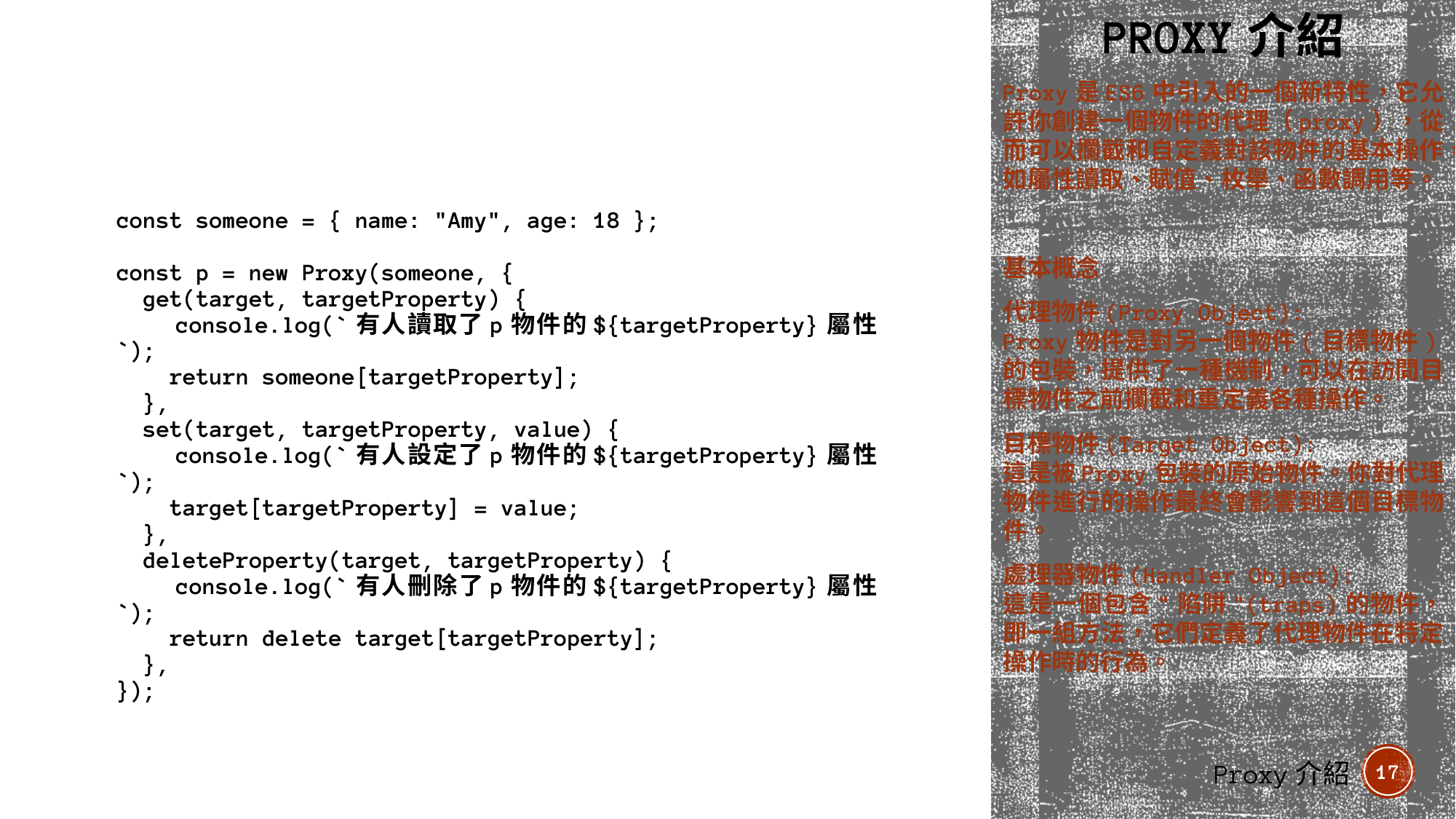

# Proxy介紹
Proxy是ES6中引入的一個新特性，它允許你創建一個物件的代理（proxy），從而可以攔截和自定義對該物件的基本操作，如屬性讀取、賦值、枚舉、函數調用等。

基本概念
代理物件(Proxy Object):
Proxy物件是對另一個物件(目標物件)的包裝，提供了一種機制，可以在訪問目標物件之前攔截和重定義各種操作。
目標物件(Target Object):
這是被Proxy包裝的原始物件。你對代理物件進行的操作最終會影響到這個目標物件。
處理器物件(Handler Object):
這是一個包含"陷阱"(traps)的物件，即一組方法，它們定義了代理物件在特定操作時的行為。
const someone = { name: "Amy", age: 18 };

const p = new Proxy(someone, {
  get(target, targetProperty) {
    console.log(`有人讀取了p物件的${targetProperty}屬性`);
    return someone[targetProperty];
  },
  set(target, targetProperty, value) {
    console.log(`有人設定了p物件的${targetProperty}屬性`);
    target[targetProperty] = value;
  },
  deleteProperty(target, targetProperty) {
    console.log(`有人刪除了p物件的${targetProperty}屬性`);
    return delete target[targetProperty];
  },
});
17
Proxy介紹